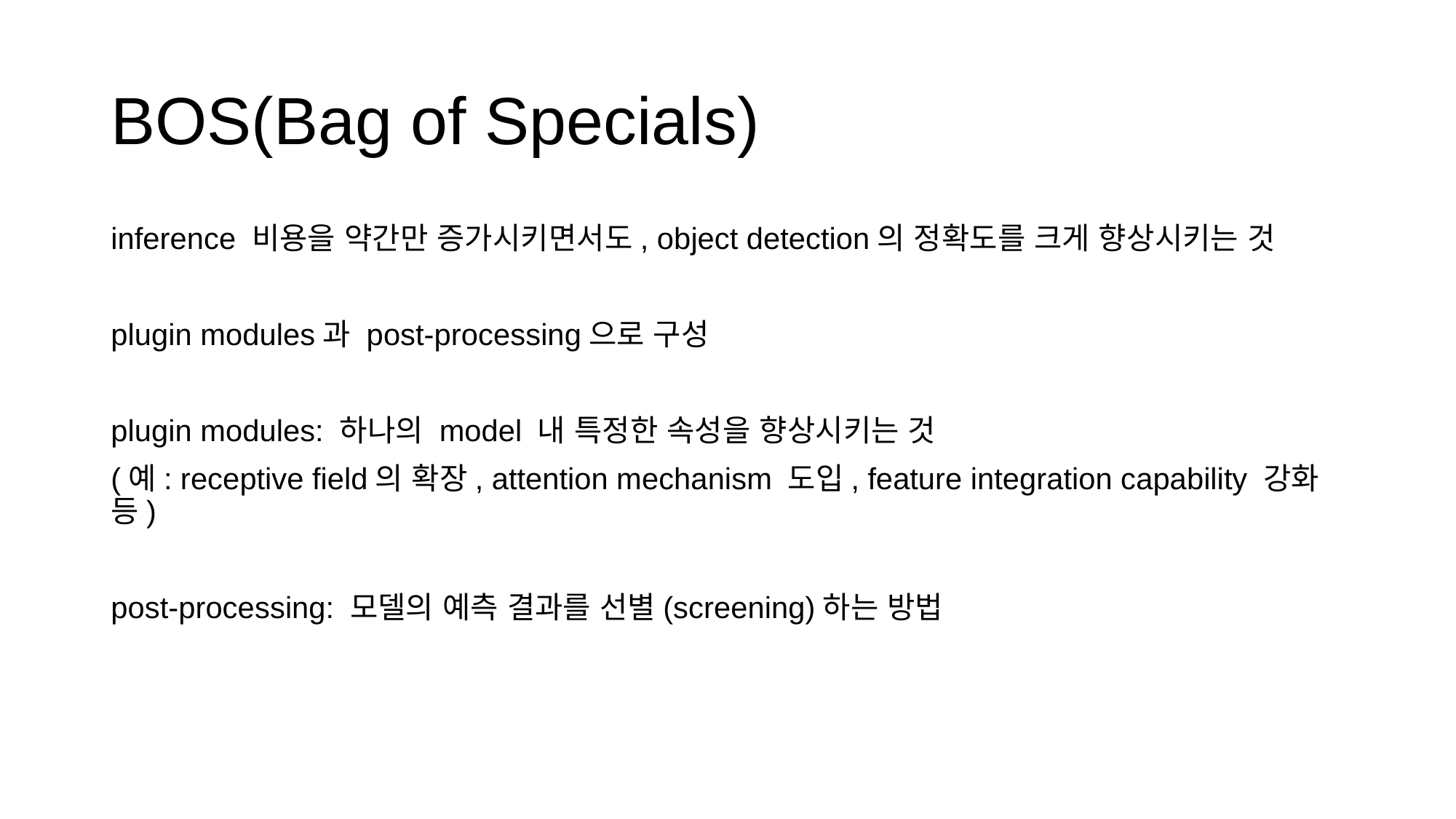

# BOS(Bag of Specials)
inference 비용을 약간만 증가시키면서도, object detection의 정확도를 크게 향상시키는 것

plugin modules과 post-processing으로 구성

plugin modules: 하나의 model 내 특정한 속성을 향상시키는 것
(예: receptive field의 확장, attention mechanism 도입, feature integration capability 강화 등)

post-processing: 모델의 예측 결과를 선별(screening)하는 방법